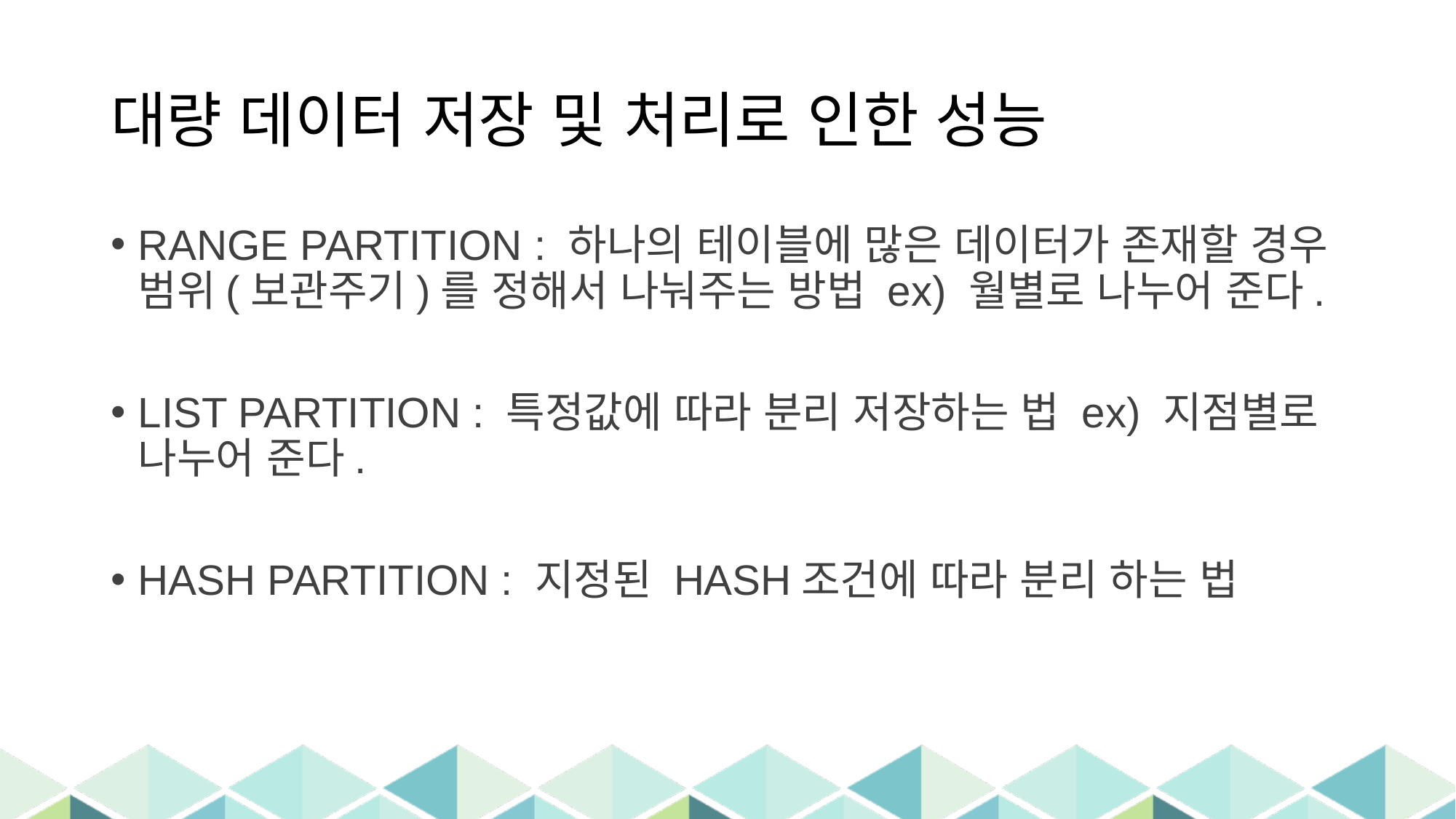

# 대량 데이터 저장 및 처리로 인한 성능
RANGE PARTITION : 하나의 테이블에 많은 데이터가 존재할 경우 범위(보관주기)를 정해서 나눠주는 방법 ex) 월별로 나누어 준다.

LIST PARTITION : 특정값에 따라 분리 저장하는 법 ex) 지점별로 나누어 준다.

HASH PARTITION : 지정된 HASH조건에 따라 분리 하는 법